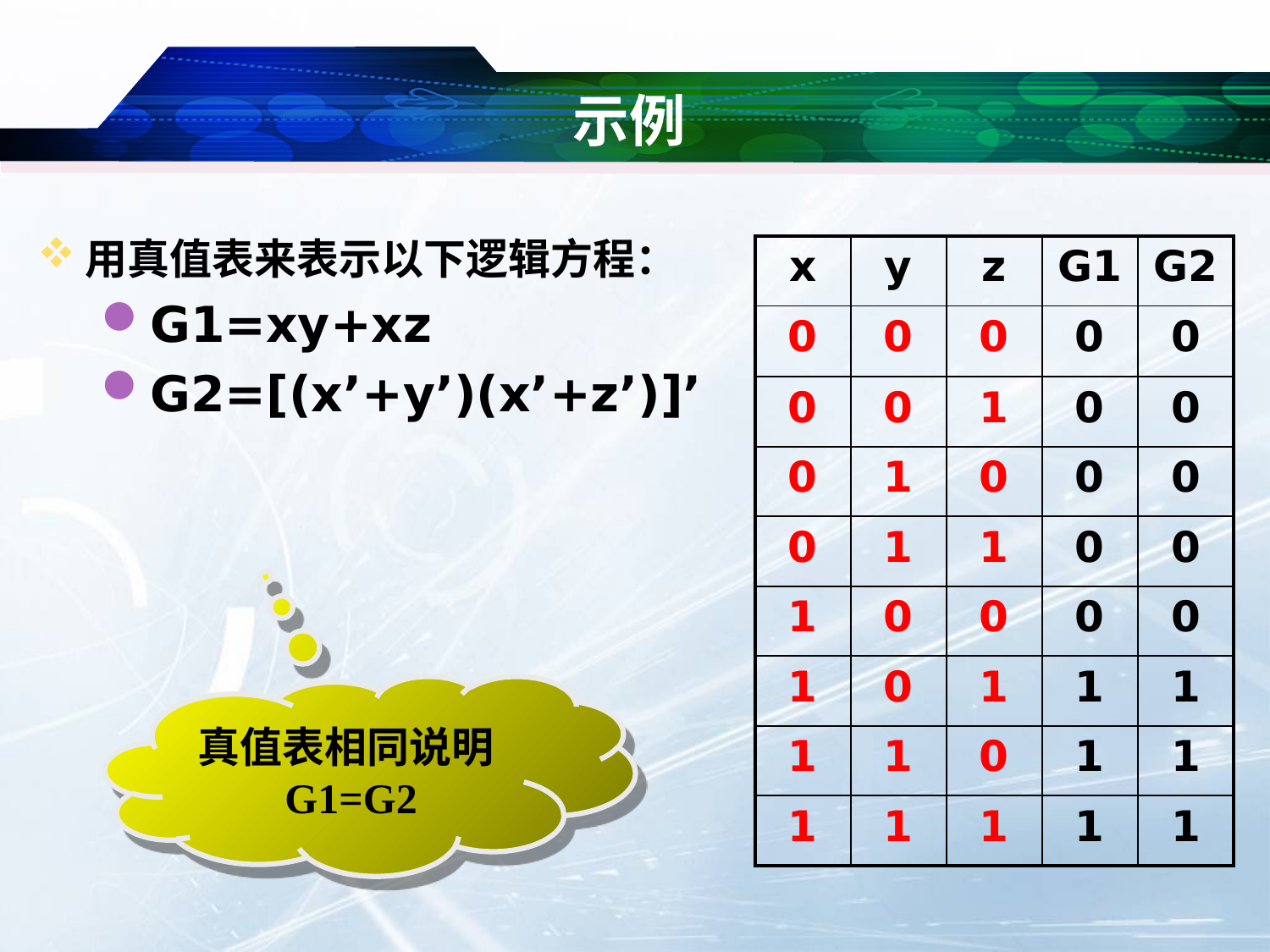

# 示例
用真值表来表示以下逻辑方程：
G1=xy+xz
G2=[(x’+y’)(x’+z’)]’
| x | y | z | G1 | G2 |
| --- | --- | --- | --- | --- |
| 0 | 0 | 0 | 0 | 0 |
| 0 | 0 | 1 | 0 | 0 |
| 0 | 1 | 0 | 0 | 0 |
| 0 | 1 | 1 | 0 | 0 |
| 1 | 0 | 0 | 0 | 0 |
| 1 | 0 | 1 | 1 | 1 |
| 1 | 1 | 0 | 1 | 1 |
| 1 | 1 | 1 | 1 | 1 |
真值表相同说明G1=G2